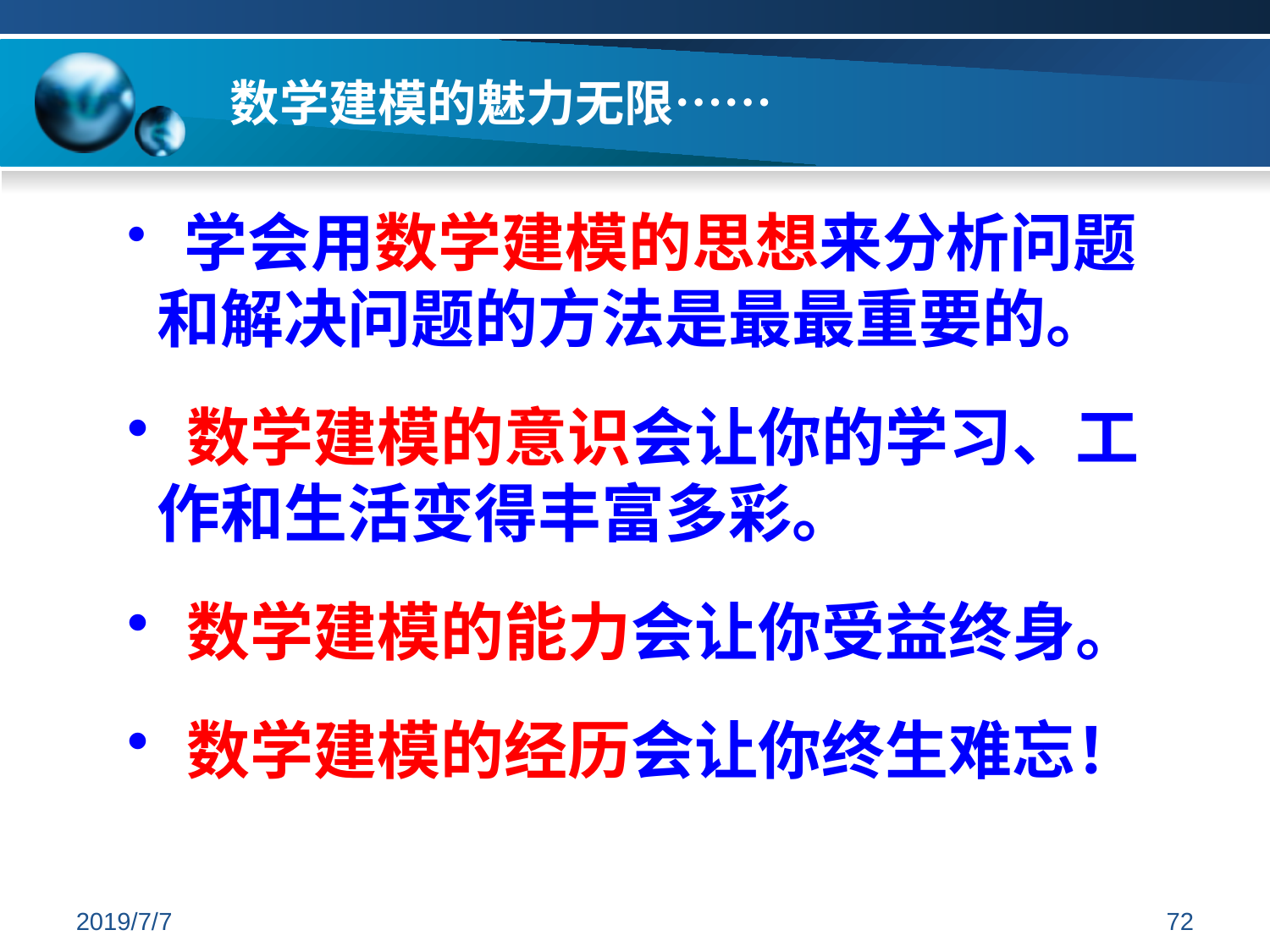

数学建模的魅力无限……
 学会用数学建模的思想来分析问题和解决问题的方法是最最重要的。

 数学建模的意识会让你的学习、工作和生活变得丰富多彩。

 数学建模的能力会让你受益终身。

 数学建模的经历会让你终生难忘！
2019/7/7
72